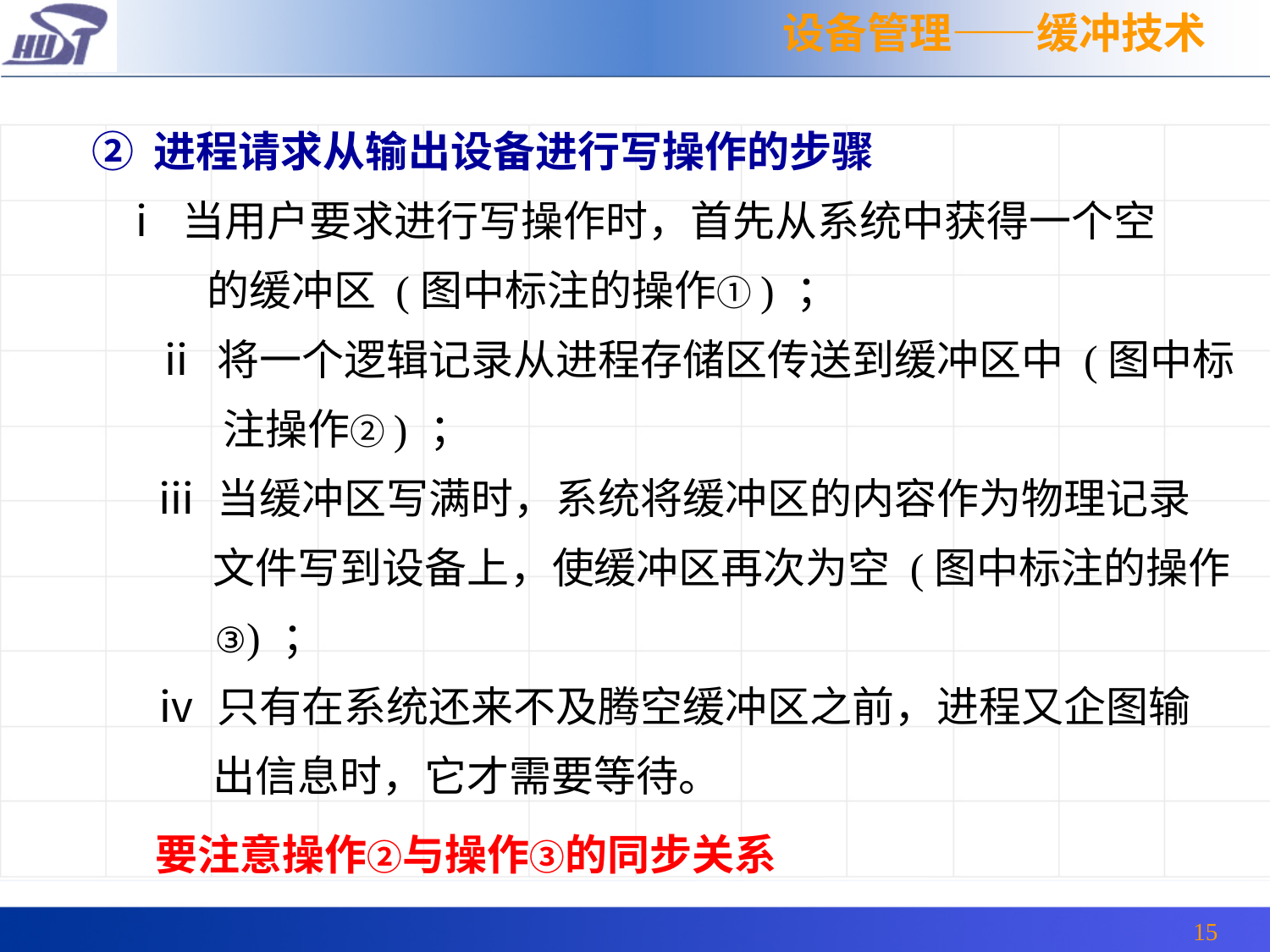

设备管理——缓冲技术
② 进程请求从输出设备进行写操作的步骤
   ⅰ 当用户要求进行写操作时，首先从系统中获得一个空
           的缓冲区 (图中标注的操作①) ；
ⅱ 将一个逻辑记录从进程存储区传送到缓冲区中 (图中标
      注操作②) ；
ⅲ 当缓冲区写满时，系统将缓冲区的内容作为物理记录
     文件写到设备上，使缓冲区再次为空 (图中标注的操作
     ③) ；
ⅳ 只有在系统还来不及腾空缓冲区之前，进程又企图输
     出信息时，它才需要等待。
要注意操作②与操作③的同步关系
15